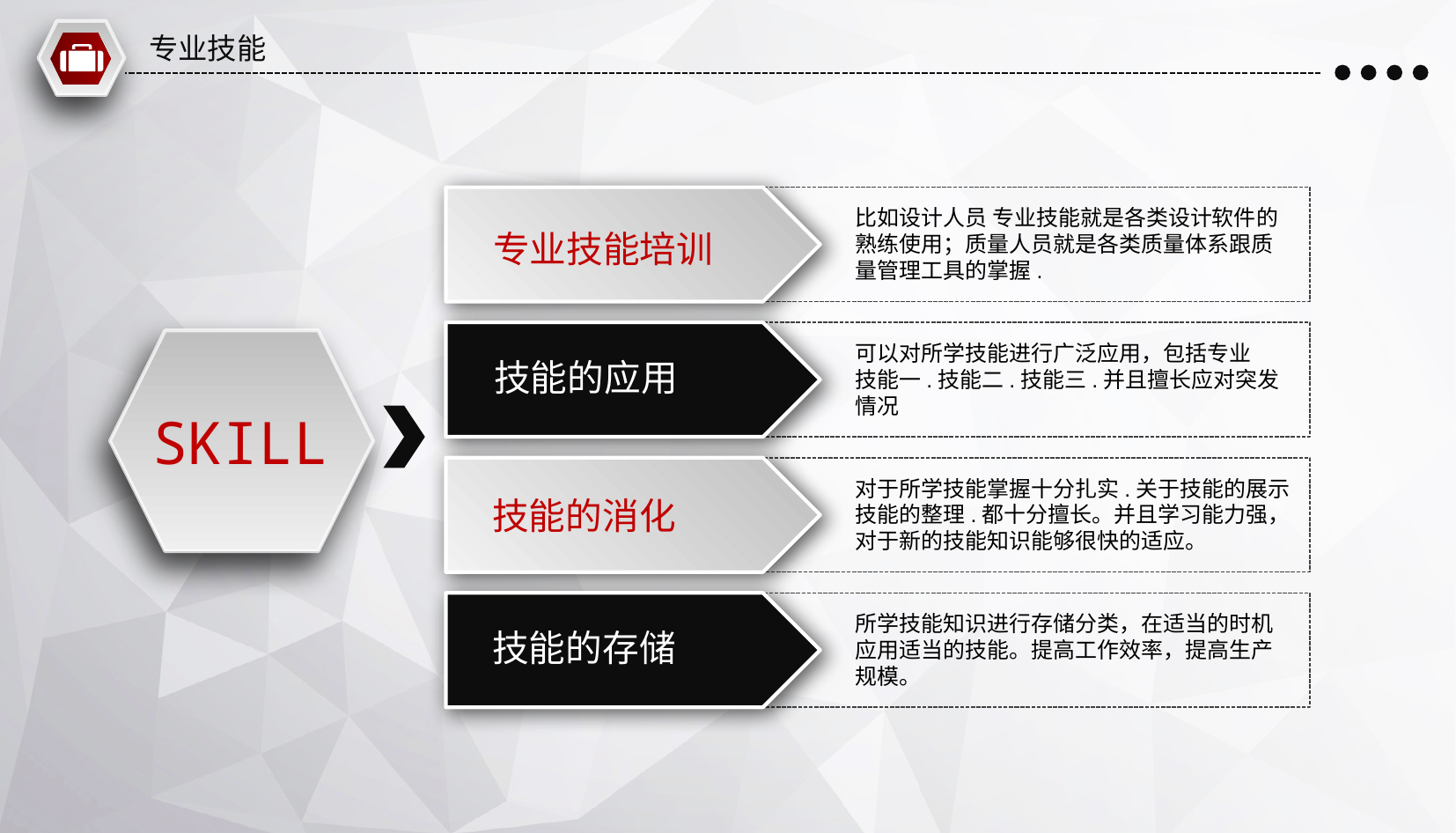

专业技能

专业技能培训

比如设计人员 专业技能就是各类设计软件的
熟练使用；质量人员就是各类质量体系跟质
量管理工具的掌握.

技能的应用

SKILL
可以对所学技能进行广泛应用，包括专业
技能一.技能二.技能三.并且擅长应对突发
情况

技能的消化

对于所学技能掌握十分扎实.关于技能的展示
技能的整理.都十分擅长。并且学习能力强，
对于新的技能知识能够很快的适应。

技能的存储

所学技能知识进行存储分类，在适当的时机
应用适当的技能。提高工作效率，提高生产
规模。